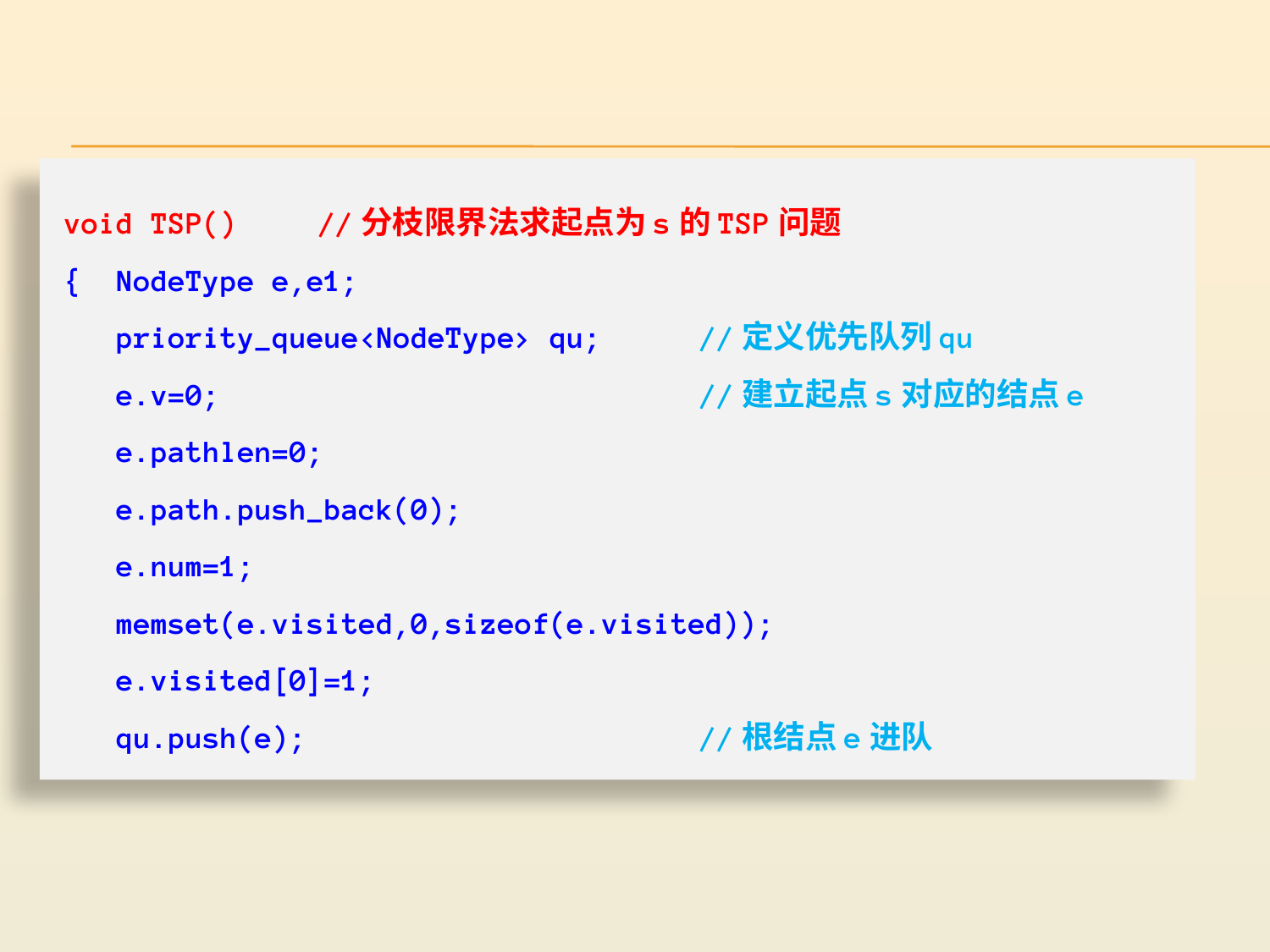

void TSP()	//分枝限界法求起点为s的TSP问题
{  NodeType e,e1;
   priority_queue<NodeType> qu;	//定义优先队列qu
   e.v=0;				//建立起点s对应的结点e
   e.pathlen=0;
   e.path.push_back(0);
   e.num=1;
   memset(e.visited,0,sizeof(e.visited));
   e.visited[0]=1;
   qu.push(e);				//根结点e进队